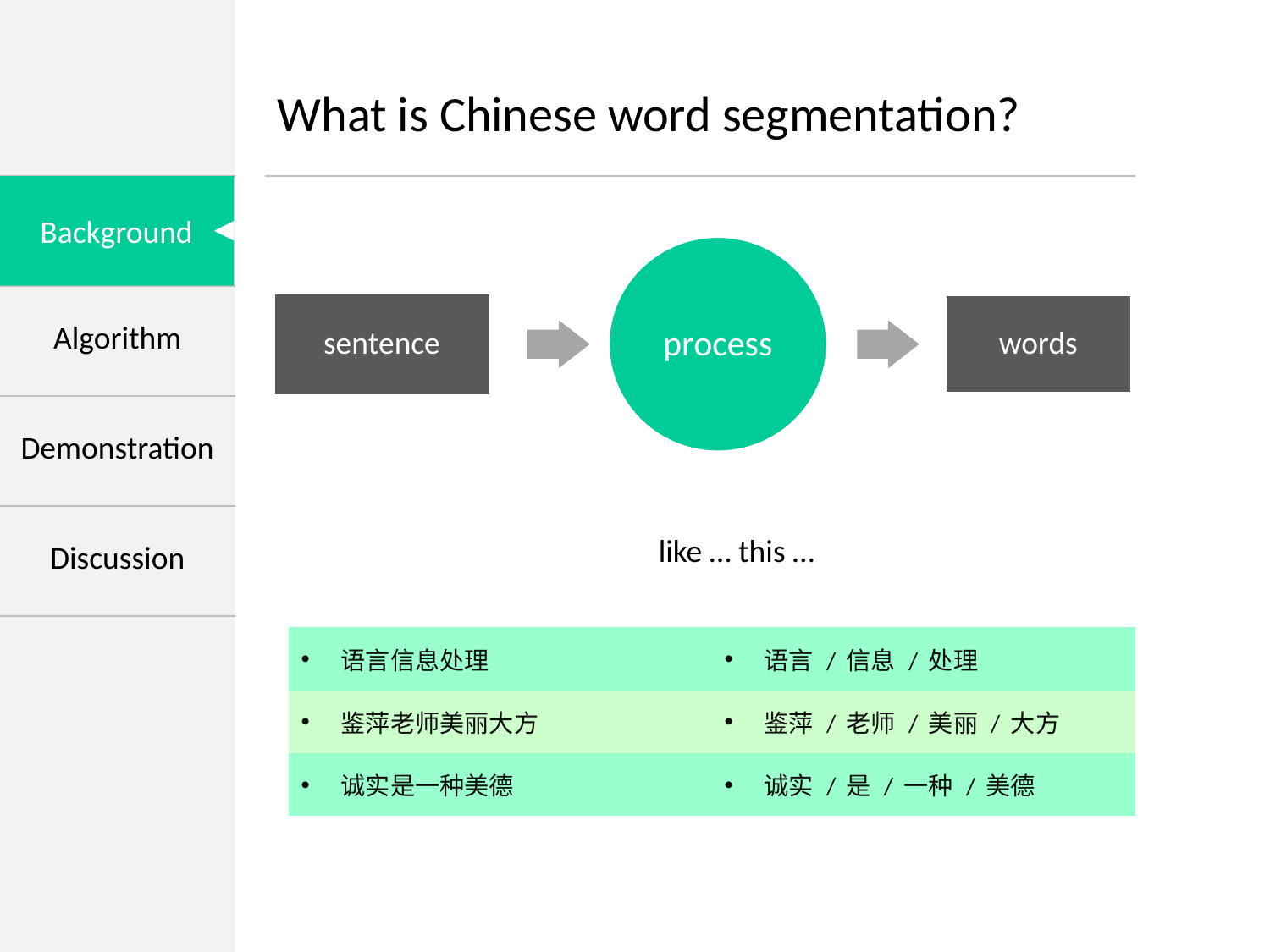

What is Chinese word segmentation?
process
sentence
words

like … this …
| 语言信息处理 | 语言 / 信息 / 处理 |
| --- | --- |
| 鉴萍老师美丽大方 | 鉴萍 / 老师 / 美丽 / 大方 |
| 诚实是一种美德 | 诚实 / 是 / 一种 / 美德 |